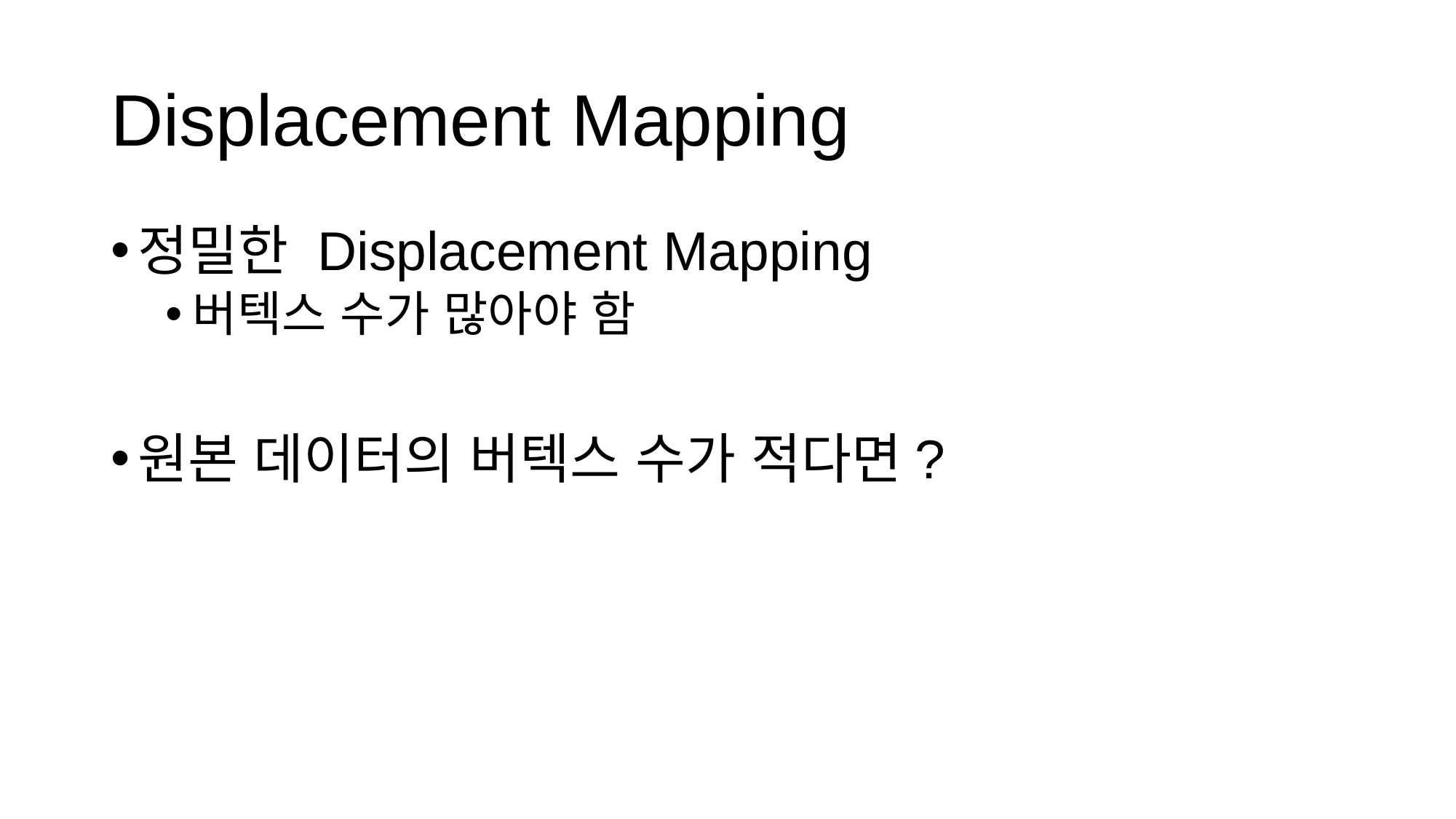

# Displacement Mapping
정밀한 Displacement Mapping
버텍스 수가 많아야 함

원본 데이터의 버텍스 수가 적다면?